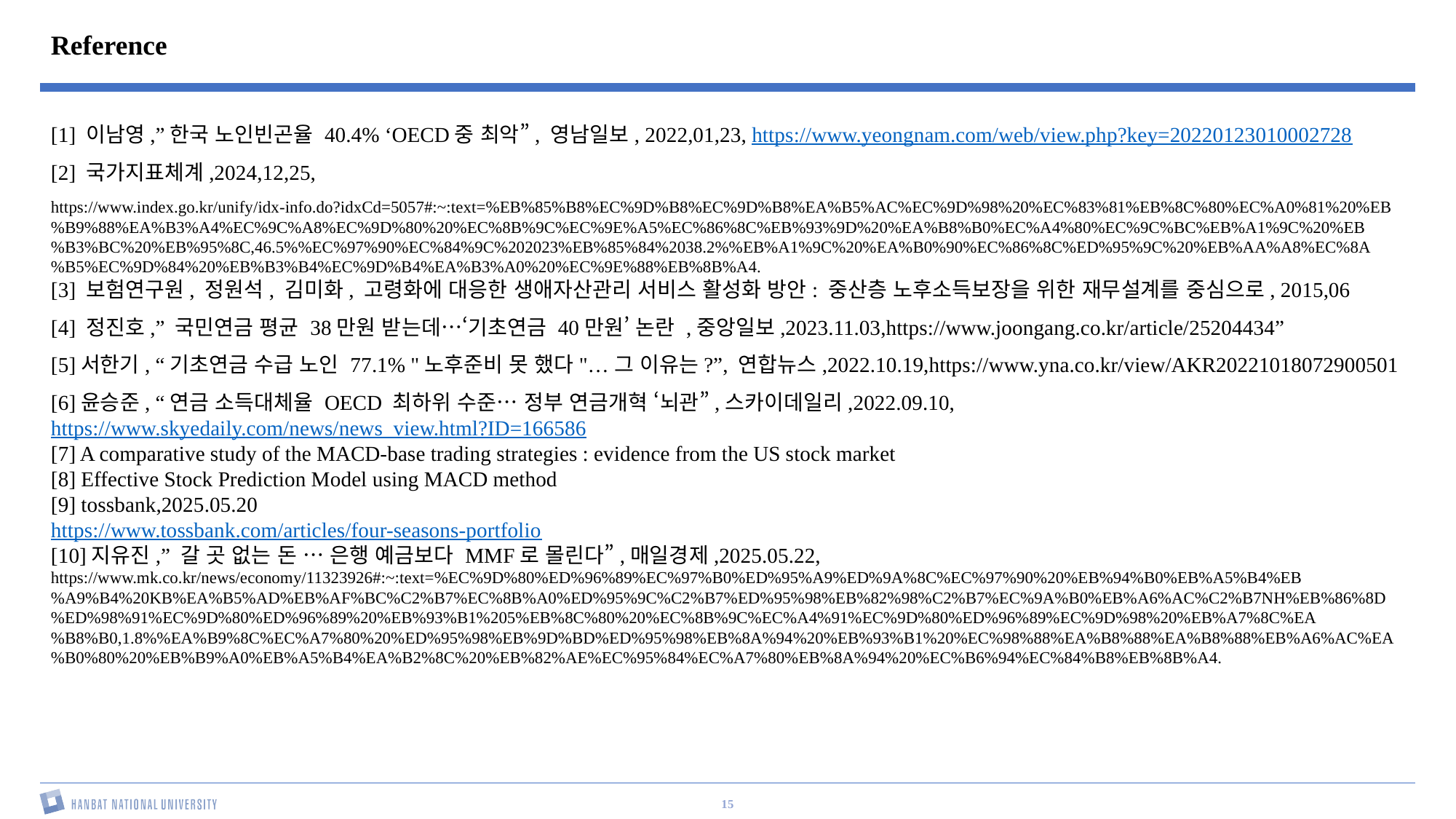

Reference
[1] 이남영,”한국 노인빈곤율 40.4% ‘OECD중 최악”, 영남일보, 2022,01,23, https://www.yeongnam.com/web/view.php?key=20220123010002728
[2] 국가지표체계,2024,12,25,
https://www.index.go.kr/unify/idx-info.do?idxCd=5057#:~:text=%EB%85%B8%EC%9D%B8%EC%9D%B8%EA%B5%AC%EC%9D%98%20%EC%83%81%EB%8C%80%EC%A0%81%20%EB%B9%88%EA%B3%A4%EC%9C%A8%EC%9D%80%20%EC%8B%9C%EC%9E%A5%EC%86%8C%EB%93%9D%20%EA%B8%B0%EC%A4%80%EC%9C%BC%EB%A1%9C%20%EB%B3%BC%20%EB%95%8C,46.5%%EC%97%90%EC%84%9C%202023%EB%85%84%2038.2%%EB%A1%9C%20%EA%B0%90%EC%86%8C%ED%95%9C%20%EB%AA%A8%EC%8A%B5%EC%9D%84%20%EB%B3%B4%EC%9D%B4%EA%B3%A0%20%EC%9E%88%EB%8B%A4.
[3] 보험연구원, 정원석, 김미화, 고령화에 대응한 생애자산관리 서비스 활성화 방안: 중산층 노후소득보장을 위한 재무설계를 중심으로, 2015,06
[4] 정진호,” 국민연금 평균 38만원 받는데…‘기초연금 40만원’ 논란 ,중앙일보,2023.11.03,https://www.joongang.co.kr/article/25204434”
[5]서한기, “기초연금 수급 노인 77.1% "노후준비 못 했다"…그 이유는?”, 연합뉴스,2022.10.19,https://www.yna.co.kr/view/AKR20221018072900501
[6]윤승준, “연금 소득대체율 OECD 최하위 수준… 정부 연금개혁 ‘뇌관”,스카이데일리,2022.09.10, https://www.skyedaily.com/news/news_view.html?ID=166586
[7] A comparative study of the MACD-base trading strategies : evidence from the US stock market
[8] Effective Stock Prediction Model using MACD method
[9] tossbank,2025.05.20
https://www.tossbank.com/articles/four-seasons-portfolio
[10]지유진,” 갈 곳 없는 돈 … 은행 예금보다 MMF로 몰린다”,매일경제,2025.05.22,
https://www.mk.co.kr/news/economy/11323926#:~:text=%EC%9D%80%ED%96%89%EC%97%B0%ED%95%A9%ED%9A%8C%EC%97%90%20%EB%94%B0%EB%A5%B4%EB%A9%B4%20KB%EA%B5%AD%EB%AF%BC%C2%B7%EC%8B%A0%ED%95%9C%C2%B7%ED%95%98%EB%82%98%C2%B7%EC%9A%B0%EB%A6%AC%C2%B7NH%EB%86%8D%ED%98%91%EC%9D%80%ED%96%89%20%EB%93%B1%205%EB%8C%80%20%EC%8B%9C%EC%A4%91%EC%9D%80%ED%96%89%EC%9D%98%20%EB%A7%8C%EA%B8%B0,1.8%%EA%B9%8C%EC%A7%80%20%ED%95%98%EB%9D%BD%ED%95%98%EB%8A%94%20%EB%93%B1%20%EC%98%88%EA%B8%88%EA%B8%88%EB%A6%AC%EA%B0%80%20%EB%B9%A0%EB%A5%B4%EA%B2%8C%20%EB%82%AE%EC%95%84%EC%A7%80%EB%8A%94%20%EC%B6%94%EC%84%B8%EB%8B%A4.

15